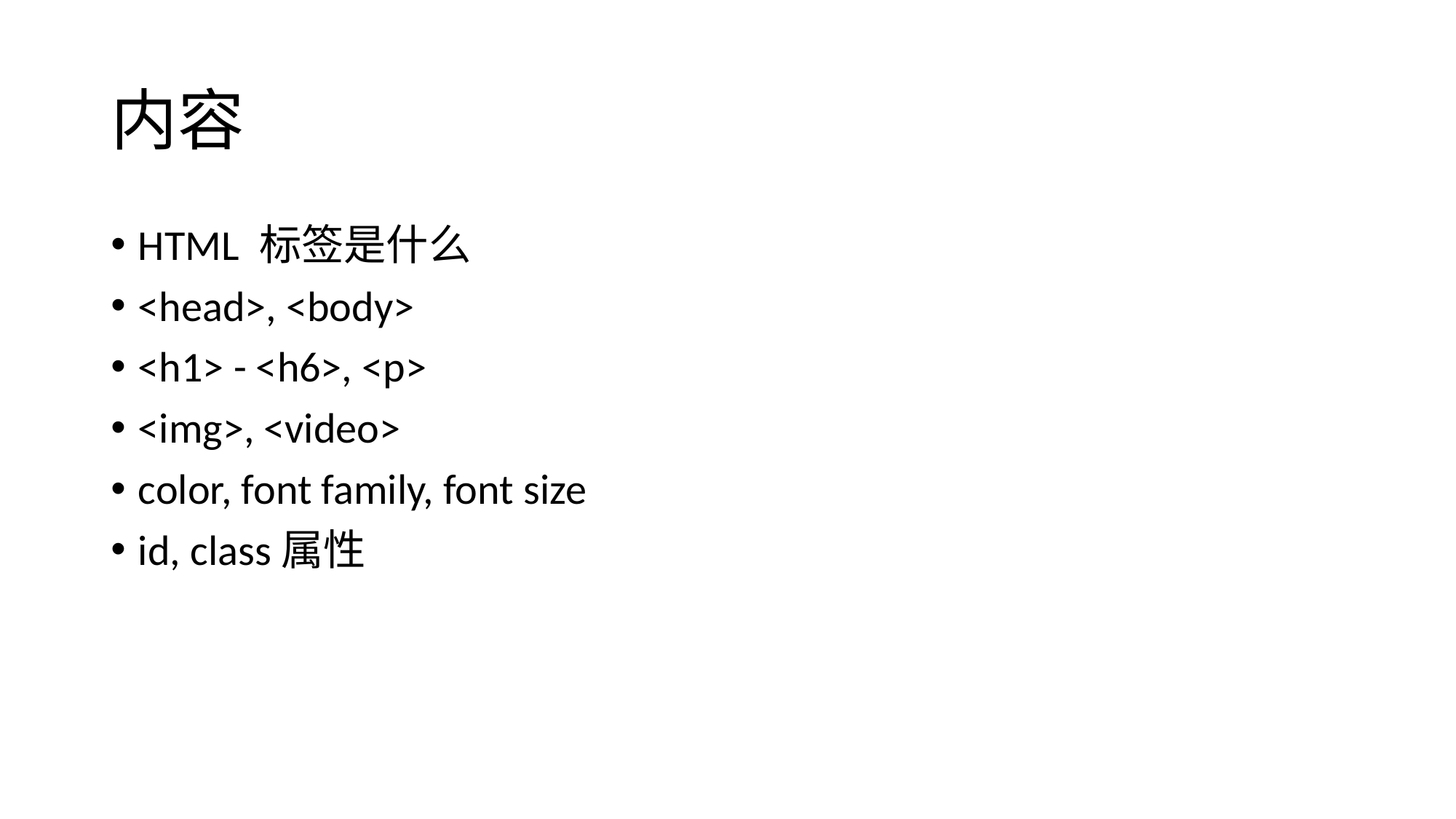

# 内容
HTML 标签是什么
<head>, <body>
<h1> - <h6>, <p>
<img>, <video>
color, font family, font size
id, class属性